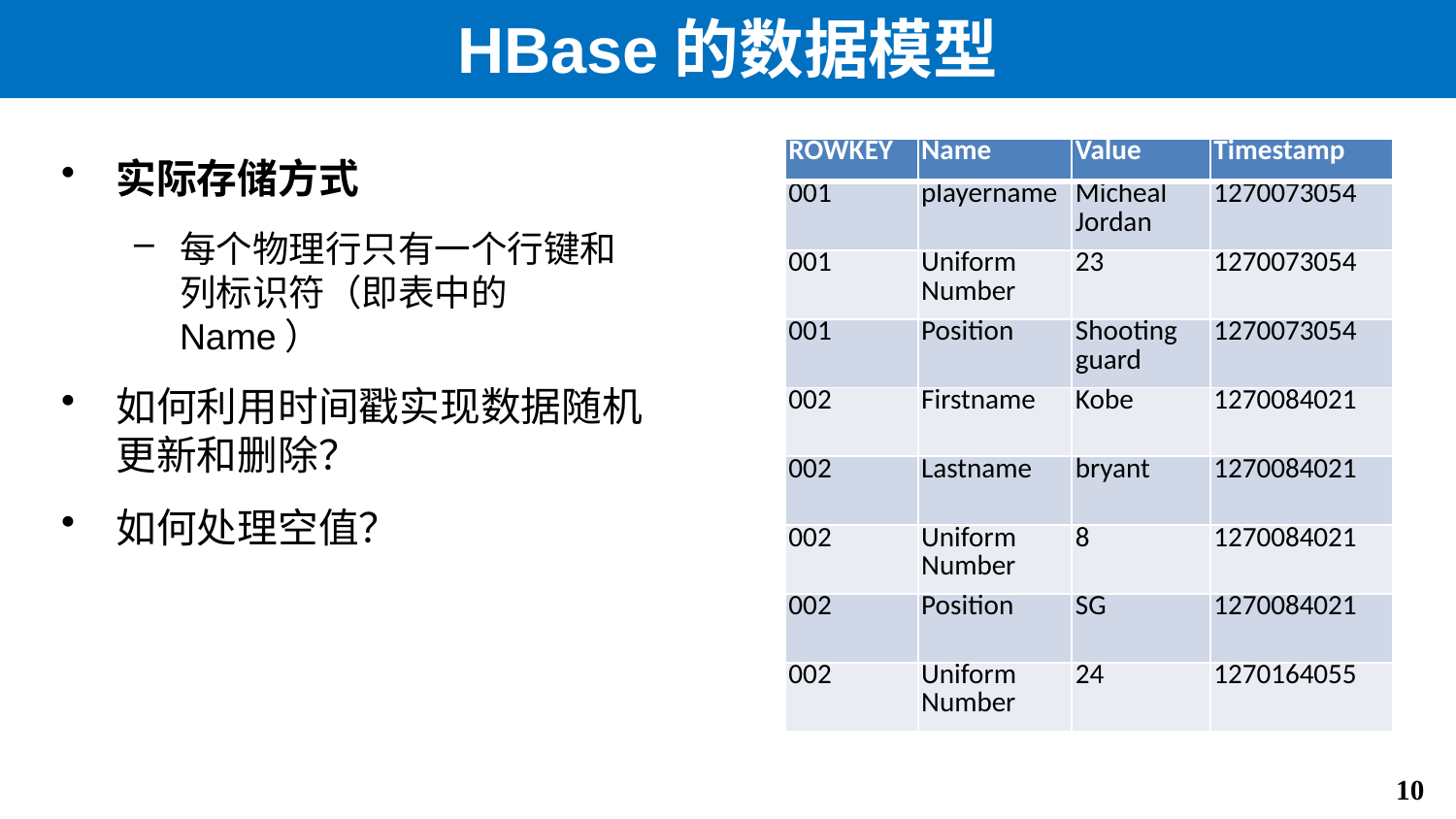

# HBase的数据模型
| ROWKEY | Name | Value | Timestamp |
| --- | --- | --- | --- |
| 001 | playername | Micheal Jordan | 1270073054 |
| 001 | Uniform Number | 23 | 1270073054 |
| 001 | Position | Shooting guard | 1270073054 |
| 002 | Firstname | Kobe | 1270084021 |
| 002 | Lastname | bryant | 1270084021 |
| 002 | Uniform Number | 8 | 1270084021 |
| 002 | Position | SG | 1270084021 |
| 002 | Uniform Number | 24 | 1270164055 |
实际存储方式
每个物理行只有一个行键和列标识符（即表中的Name）
如何利用时间戳实现数据随机更新和删除？
如何处理空值？